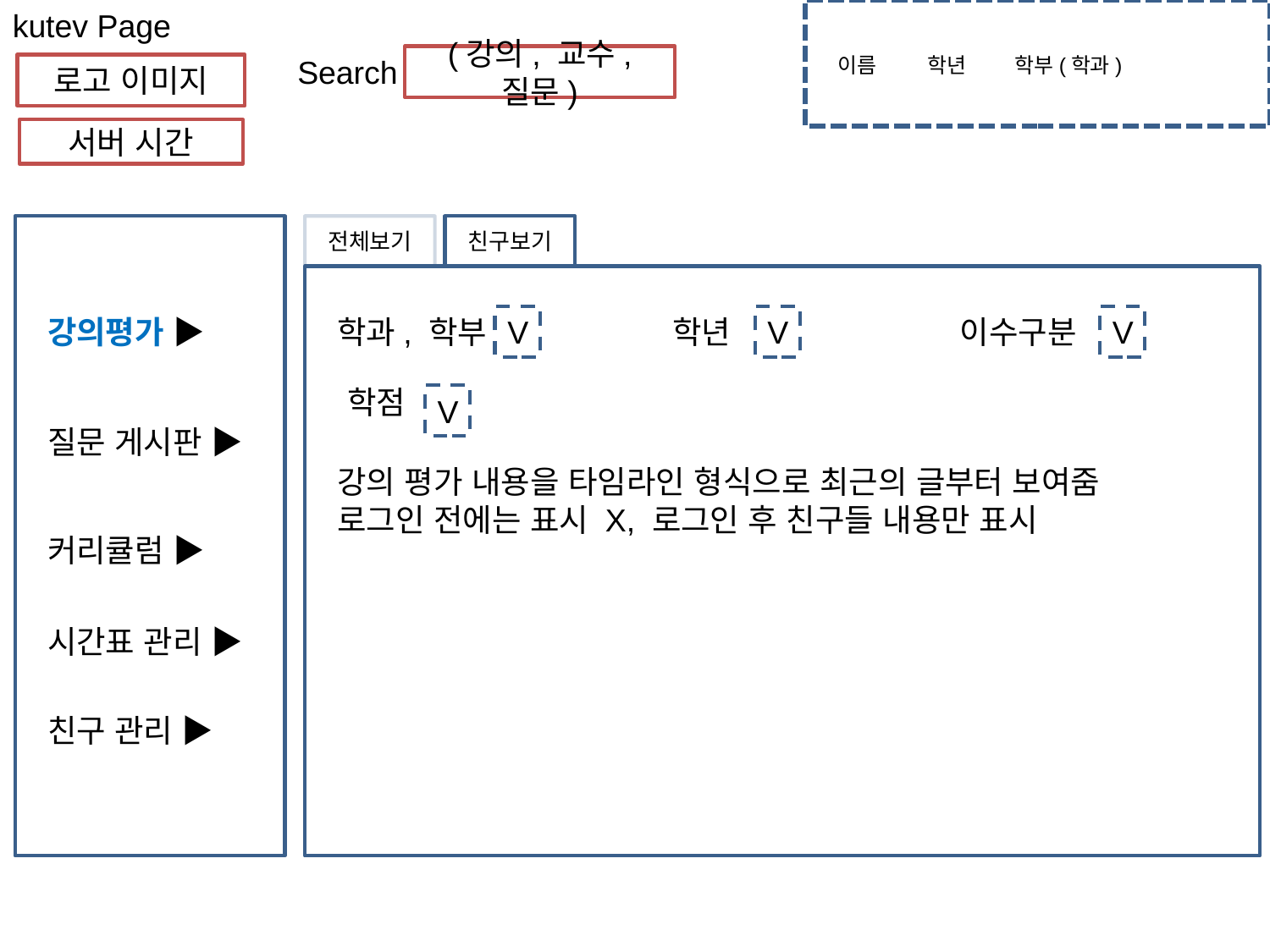

kutev Page

Search
(강의, 교수, 질문)
이름
학년
학부(학과)
로고 이미지
로그인한 사용자의 정보를 표시
서버 시간

전체보기
친구보기

강의평가 ▶
학과, 학부
V
학년
V
이수구분
V
학점
V
질문 게시판 ▶
강의 평가 내용을 타임라인 형식으로 최근의 글부터 보여줌
로그인 전에는 표시 X, 로그인 후 친구들 내용만 표시
커리큘럼 ▶
시간표 관리 ▶
친구 관리 ▶